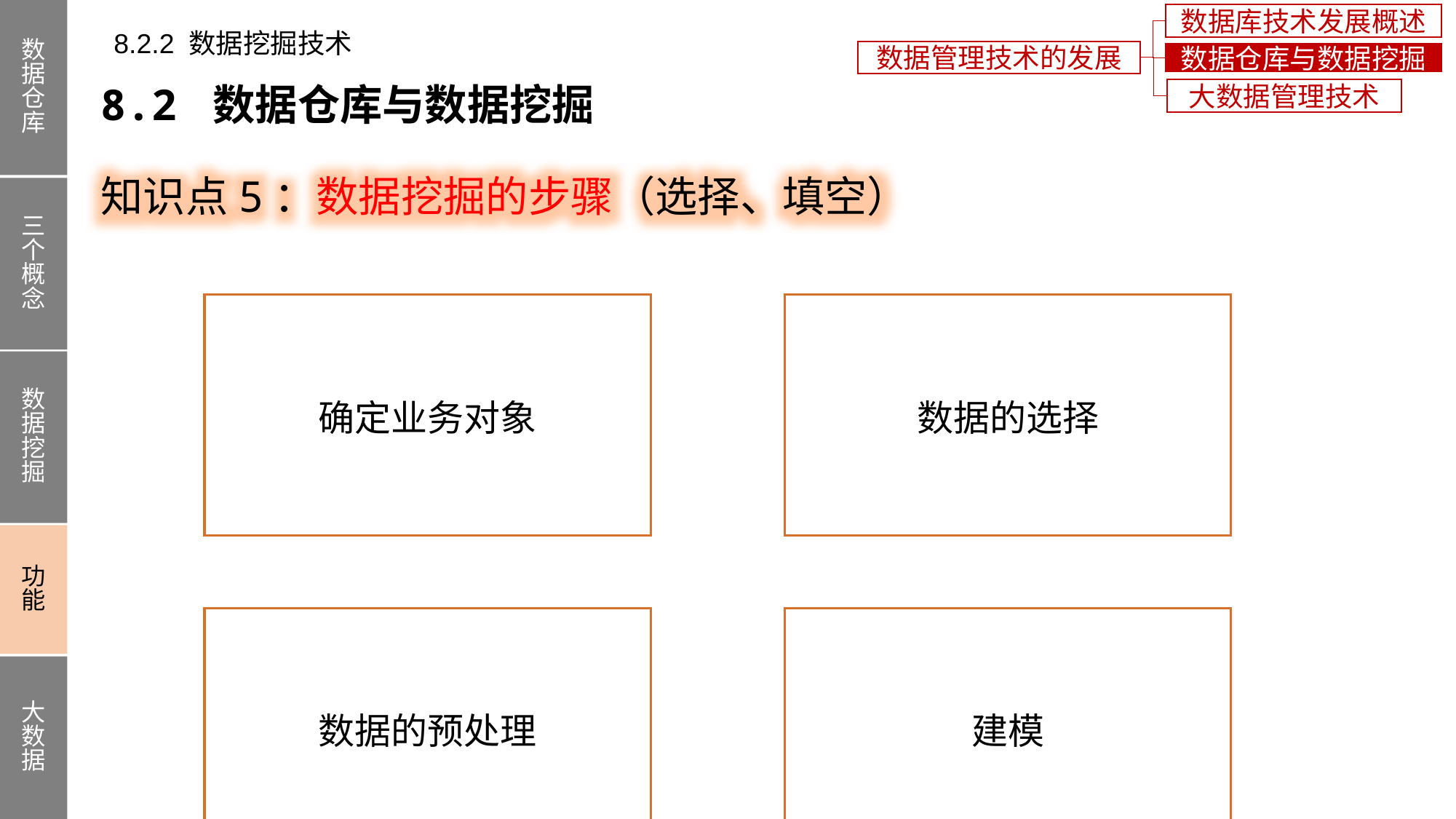

数据仓库
三个概念
数据挖掘
功能
大数据
数据库技术发展概述
8.2.2 数据挖掘技术
数据管理技术的发展
数据仓库与数据挖掘
8.2 数据仓库与数据挖掘
大数据管理技术
知识点5：数据挖掘的步骤（选择、填空）
确定业务对象
数据的选择
数据的预处理
建模